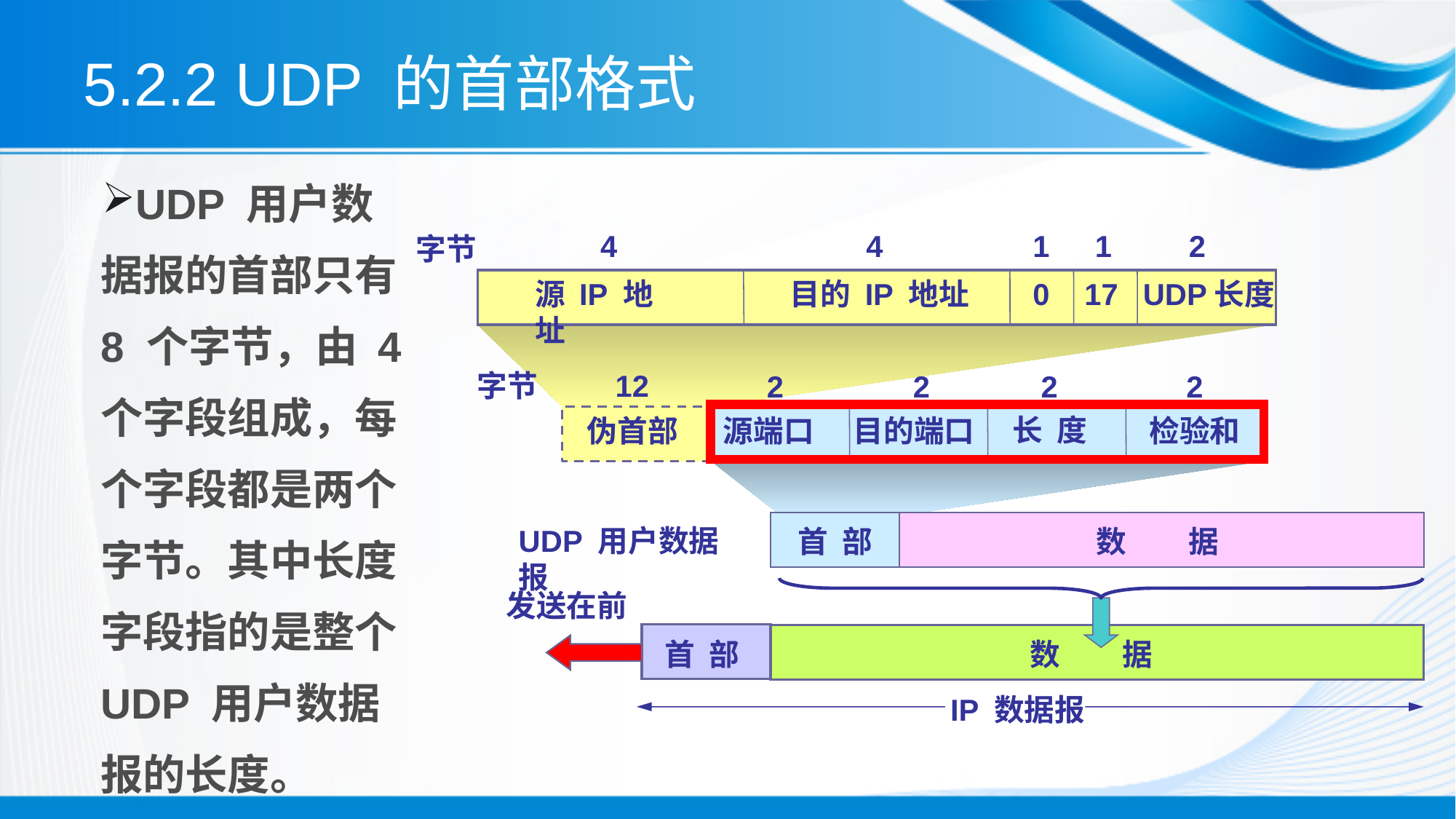

# 5.2.2 UDP 的首部格式
UDP 用户数据报的首部只有 8 个字节，由 4 个字段组成，每个字段都是两个字节。其中长度字段指的是整个 UDP 用户数据报的长度。

4
4
1
1
2
字节

源 IP 地址
目的 IP 地址
0
17
UDP长度

字节
12
2
2
2
2

长  度
伪首部
源端口
目的端口
检验和

UDP 用户数据报
首  部
数         据
发送在前

首  部
数         据

IP 数据报